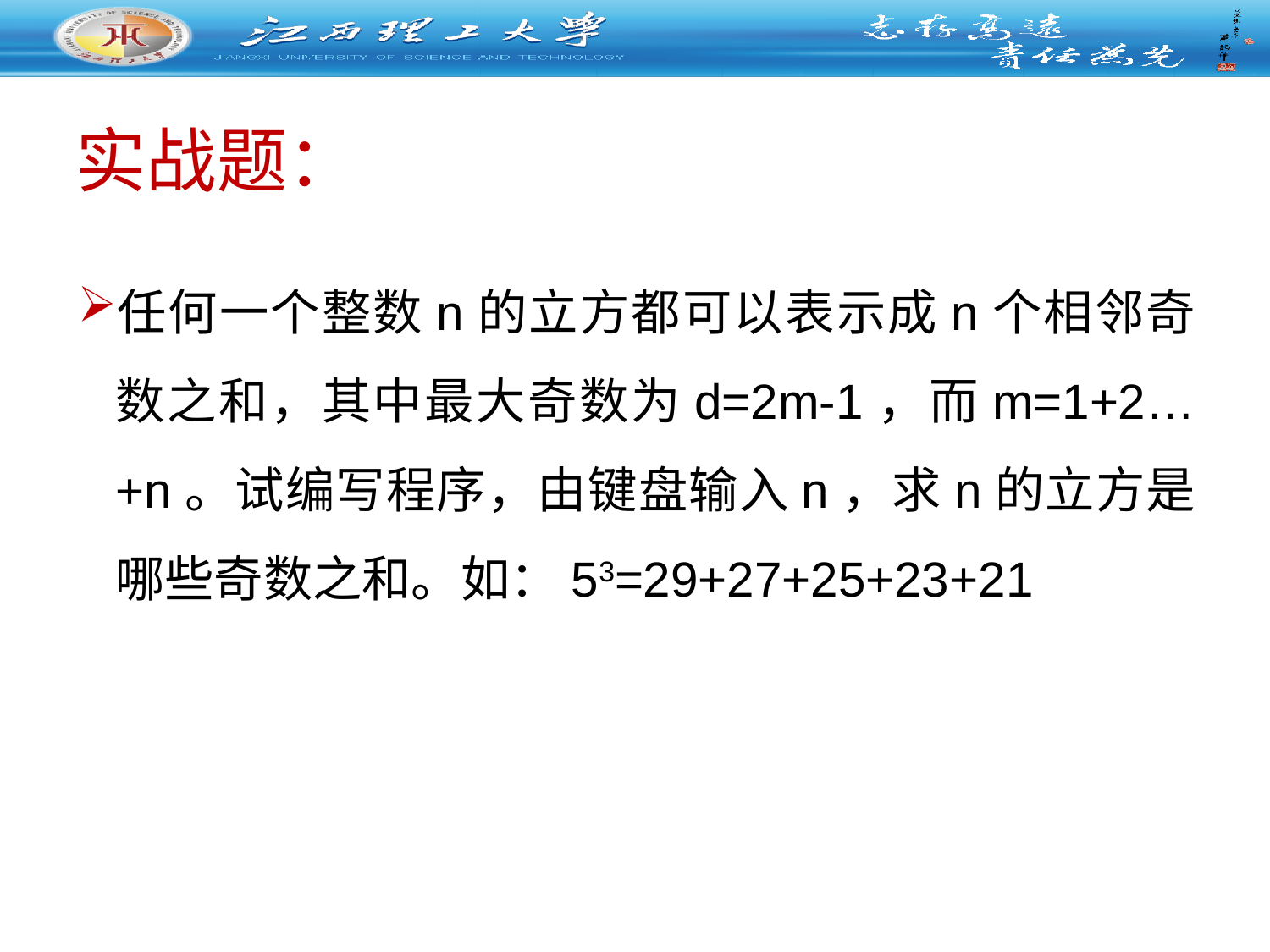

实战题：
任何一个整数n的立方都可以表示成n个相邻奇数之和，其中最大奇数为d=2m-1，而m=1+2…+n。试编写程序，由键盘输入n，求n的立方是哪些奇数之和。如：53=29+27+25+23+21